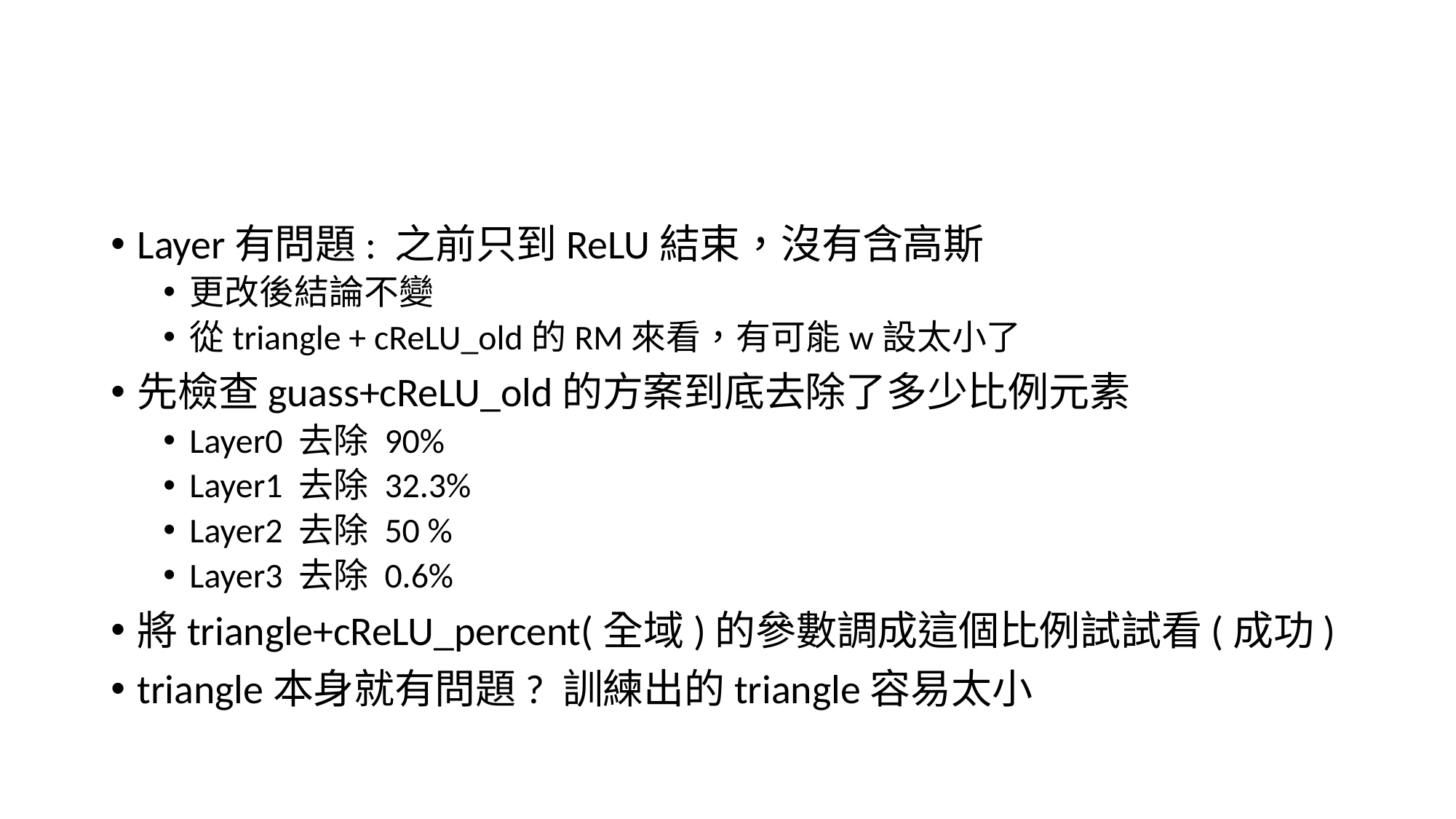

#
Layer有問題: 之前只到ReLU結束，沒有含高斯
更改後結論不變
從triangle + cReLU_old的RM來看，有可能w設太小了
先檢查guass+cReLU_old的方案到底去除了多少比例元素
Layer0 去除 90%
Layer1 去除 32.3%
Layer2 去除 50 %
Layer3 去除 0.6%
將triangle+cReLU_percent(全域)的參數調成這個比例試試看(成功)
triangle本身就有問題? 訓練出的triangle容易太小